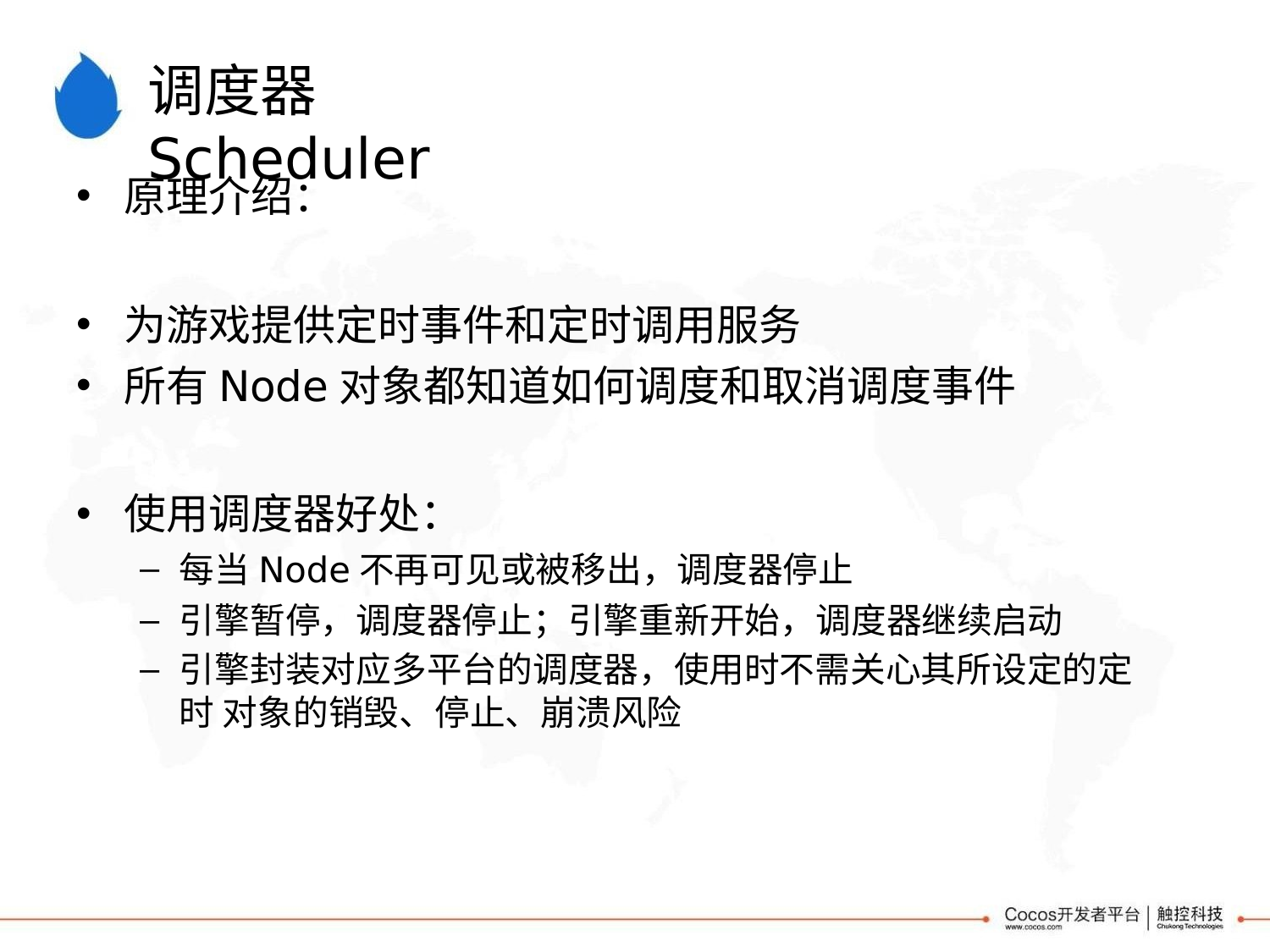

# 调度器Scheduler
原理介绍：

为游戏提供定时事件和定时调用服务
所有Node对象都知道如何调度和取消调度事件

使用调度器好处：
每当Node不再可见或被移出，调度器停止
引擎暂停，调度器停止；引擎重新开始，调度器继续启动
引擎封装对应多平台的调度器，使用时不需关心其所设定的定时 对象的销毁、停止、崩溃风险